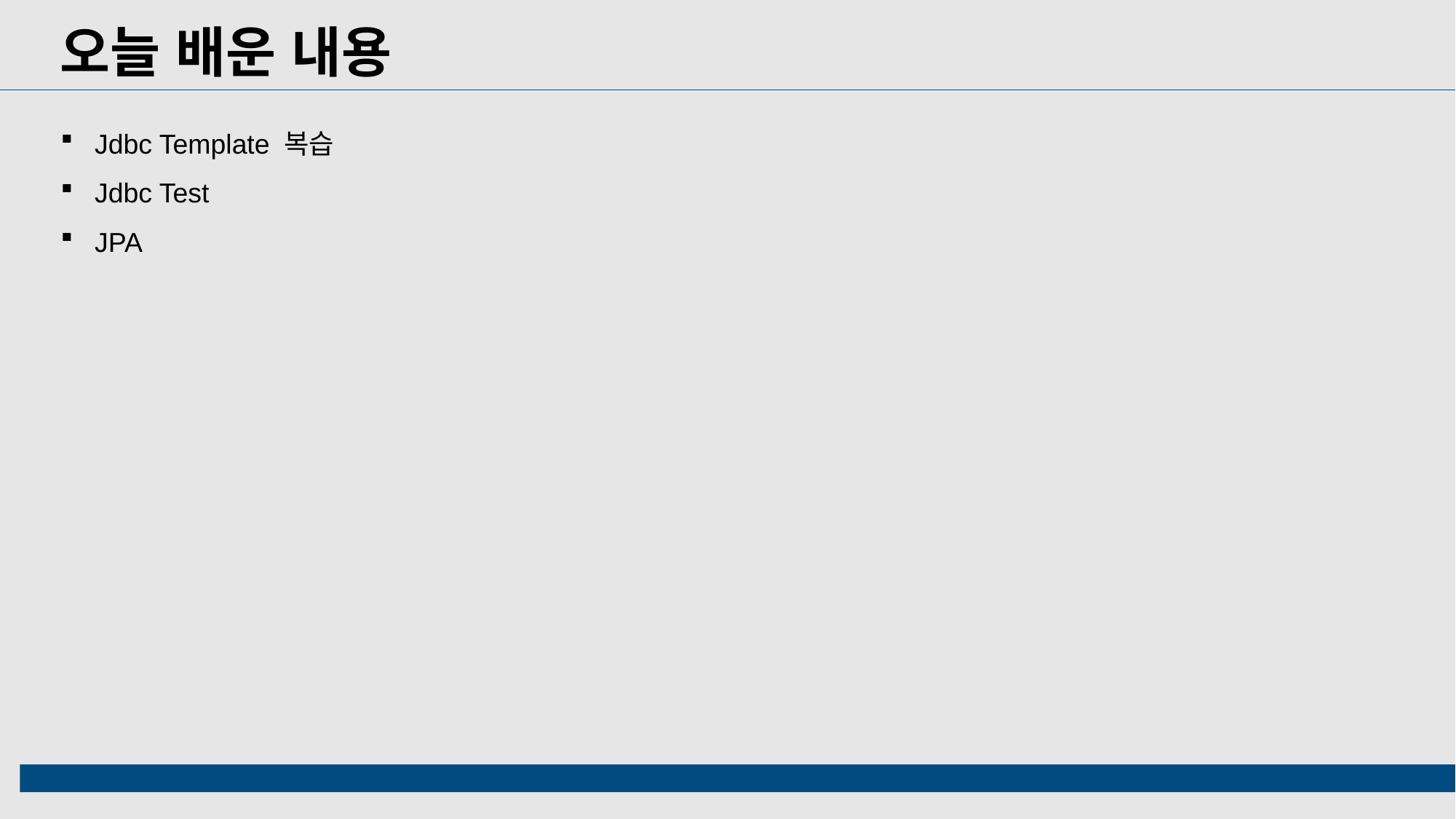

오늘 배운 내용
Jdbc Template 복습
Jdbc Test
JPA